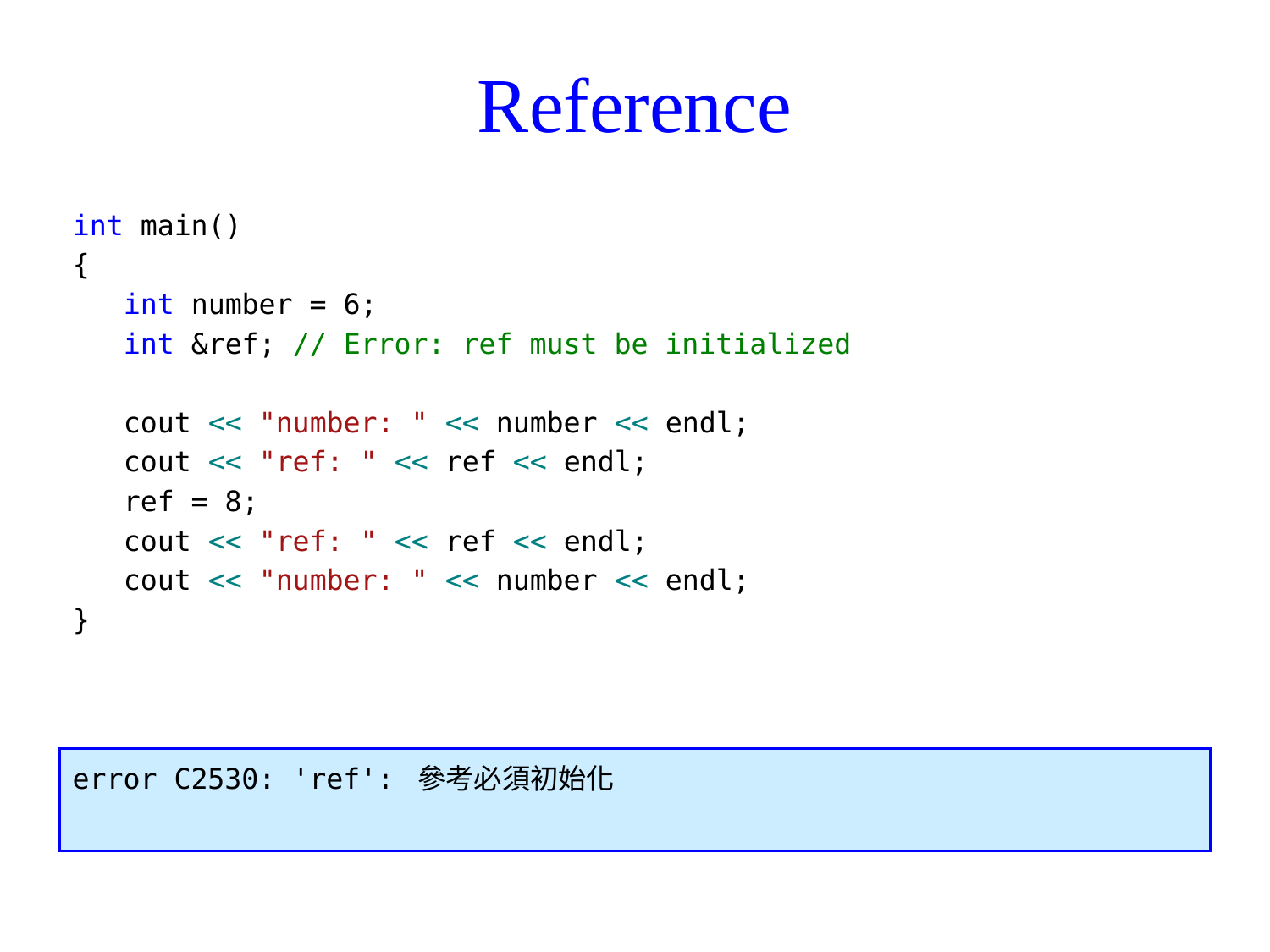

# Reference
int main()
{
   int number = 6;
   int &ref; // Error: ref must be initialized

   cout << "number: " << number << endl;
   cout << "ref: " << ref << endl;
   ref = 8;
   cout << "ref: " << ref << endl;
   cout << "number: " << number << endl;
}
error C2530: 'ref': 參考必須初始化